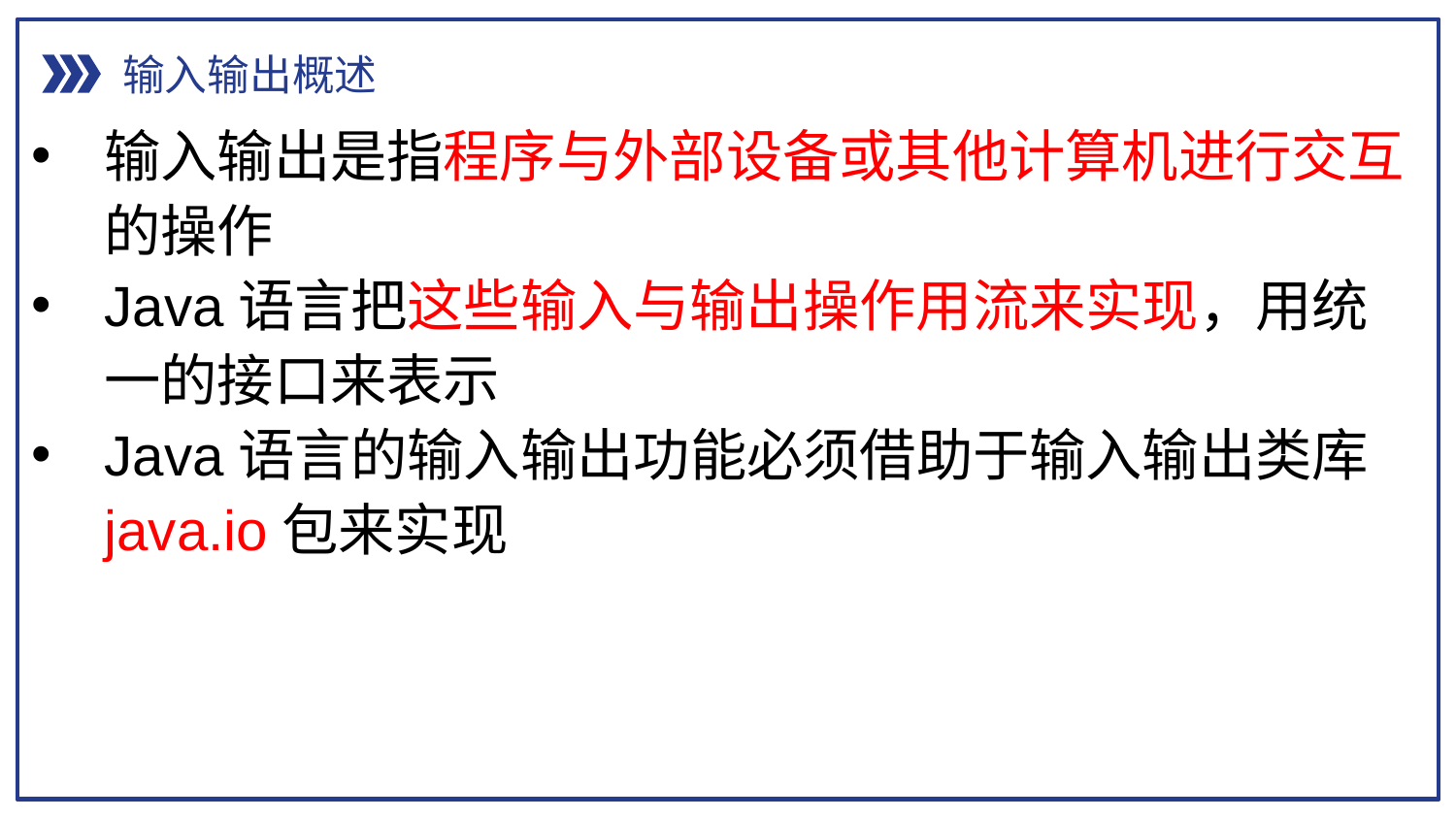

输入输出概述

输入输出是指程序与外部设备或其他计算机进行交互的操作
Java语言把这些输入与输出操作用流来实现，用统一的接口来表示
Java语言的输入输出功能必须借助于输入输出类库java.io包来实现